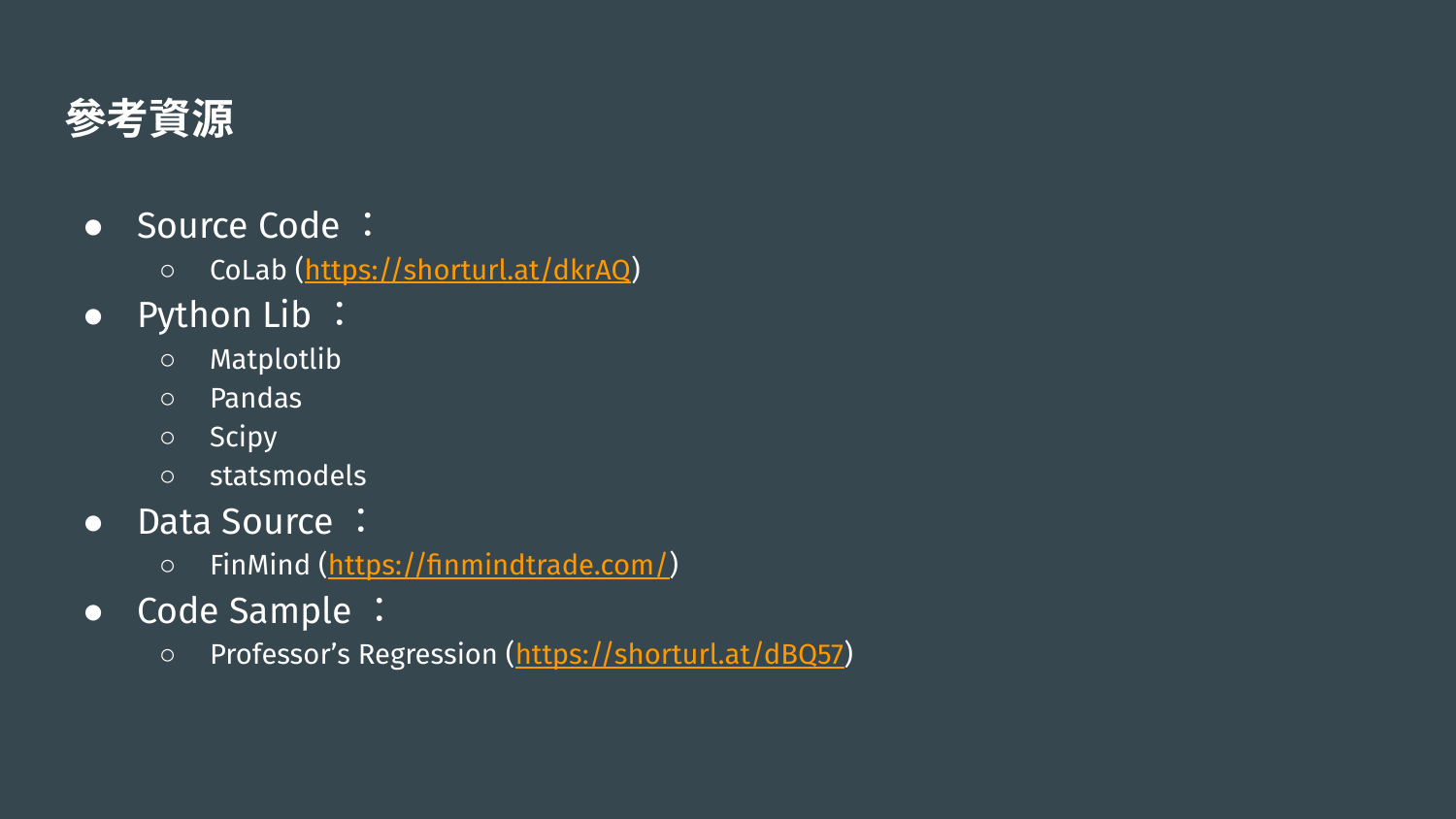

# 參考資源
Source Code：
CoLab (https://shorturl.at/dkrAQ)
Python Lib：
Matplotlib
Pandas
Scipy
statsmodels
Data Source：
FinMind (https://finmindtrade.com/)
Code Sample：
Professor’s Regression (https://shorturl.at/dBQ57)